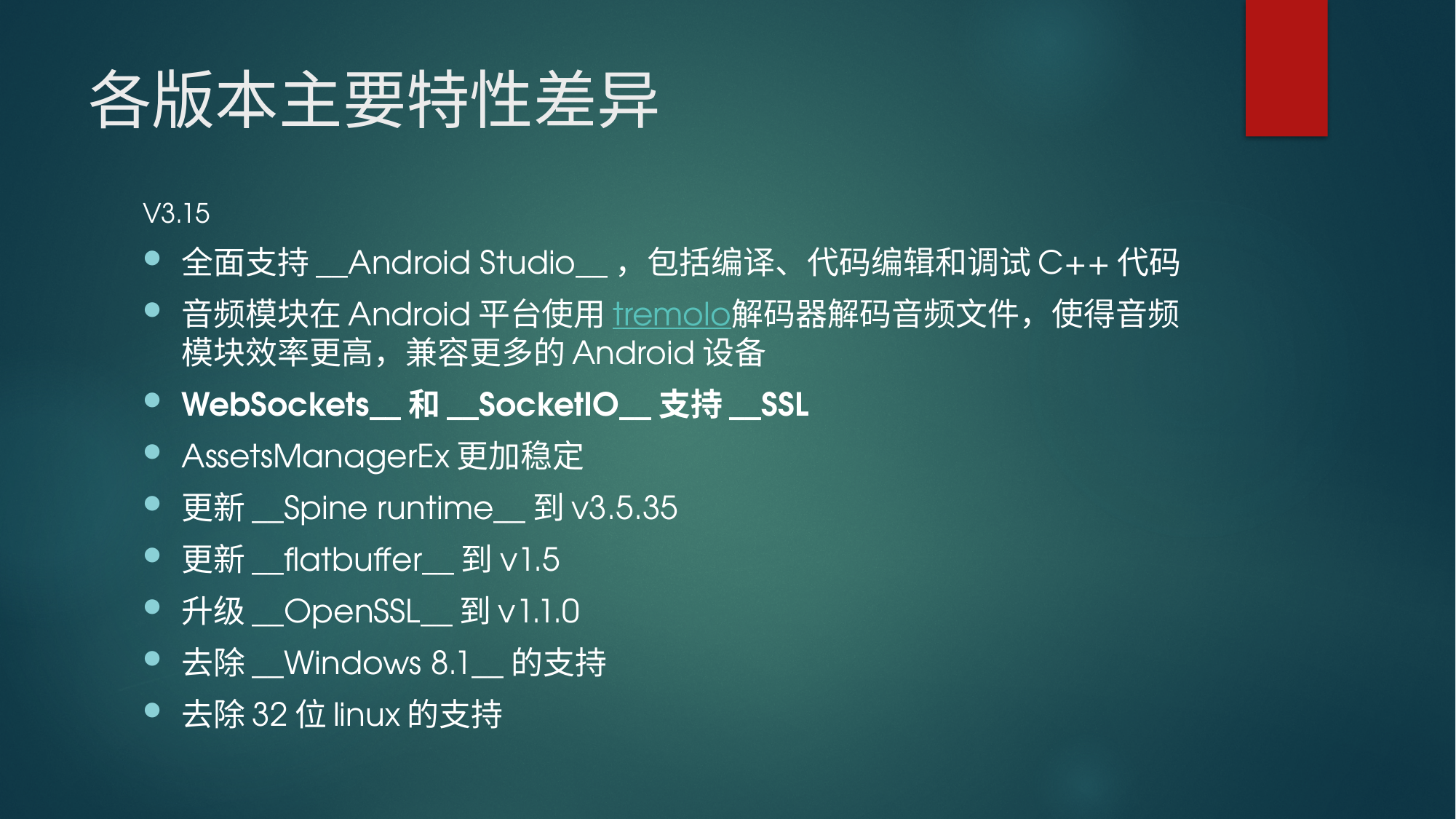

# 各版本主要特性差异
V3.15
全面支持__Android Studio__，包括编译、代码编辑和调试C++代码
音频模块在Android平台使用tremolo解码器解码音频文件，使得音频模块效率更高，兼容更多的Android设备
WebSockets__和__SocketIO__支持__SSL
AssetsManagerEx更加稳定
更新__Spine runtime__到v3.5.35
更新__flatbuffer__到v1.5
升级__OpenSSL__到v1.1.0
去除__Windows 8.1__的支持
去除32位linux的支持